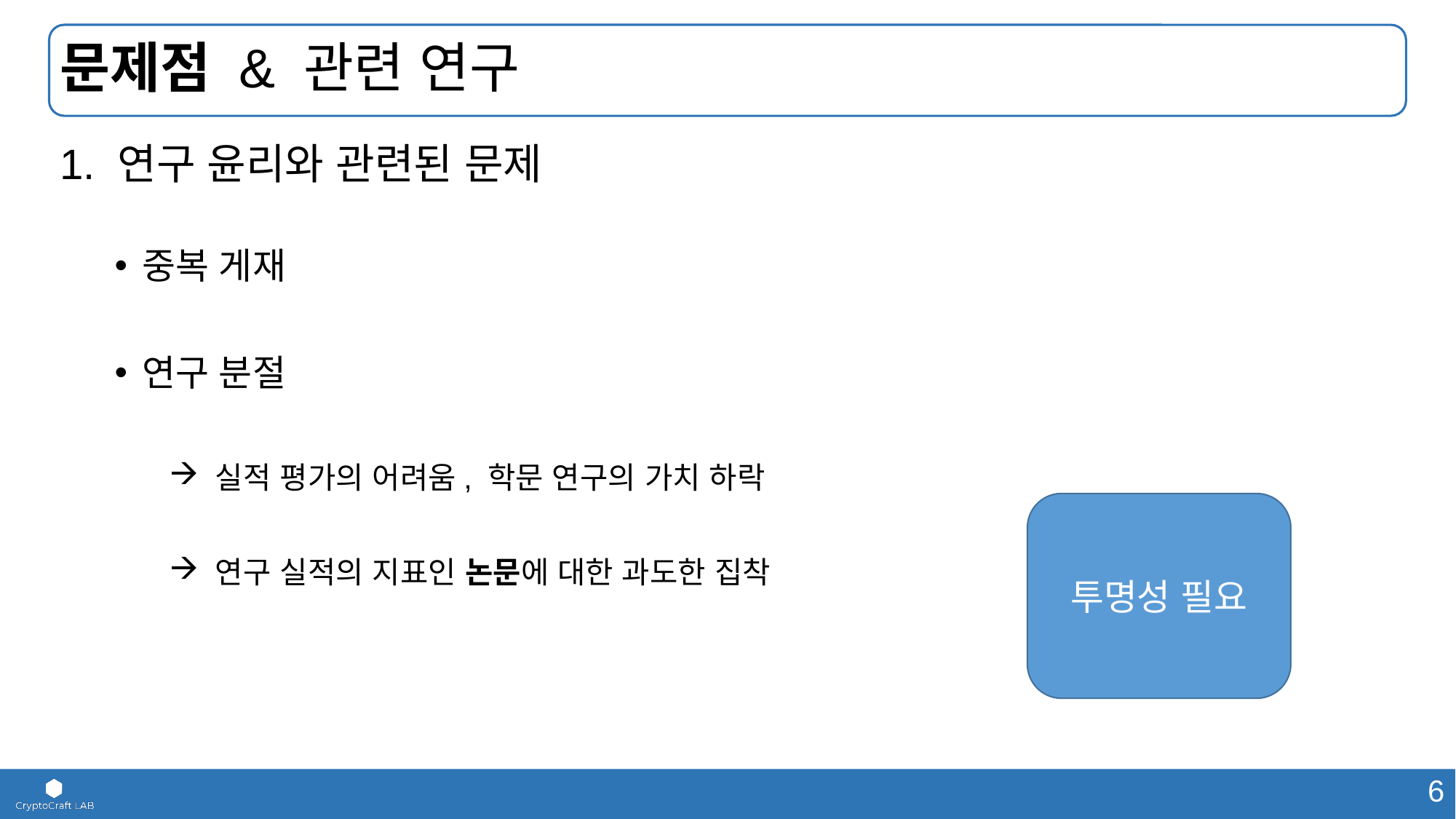

# 문제점 & 관련 연구
1. 연구 윤리와 관련된 문제
중복 게재

연구 분절

 실적 평가의 어려움, 학문 연구의 가치 하락

 연구 실적의 지표인 논문에 대한 과도한 집착

투명성 필요